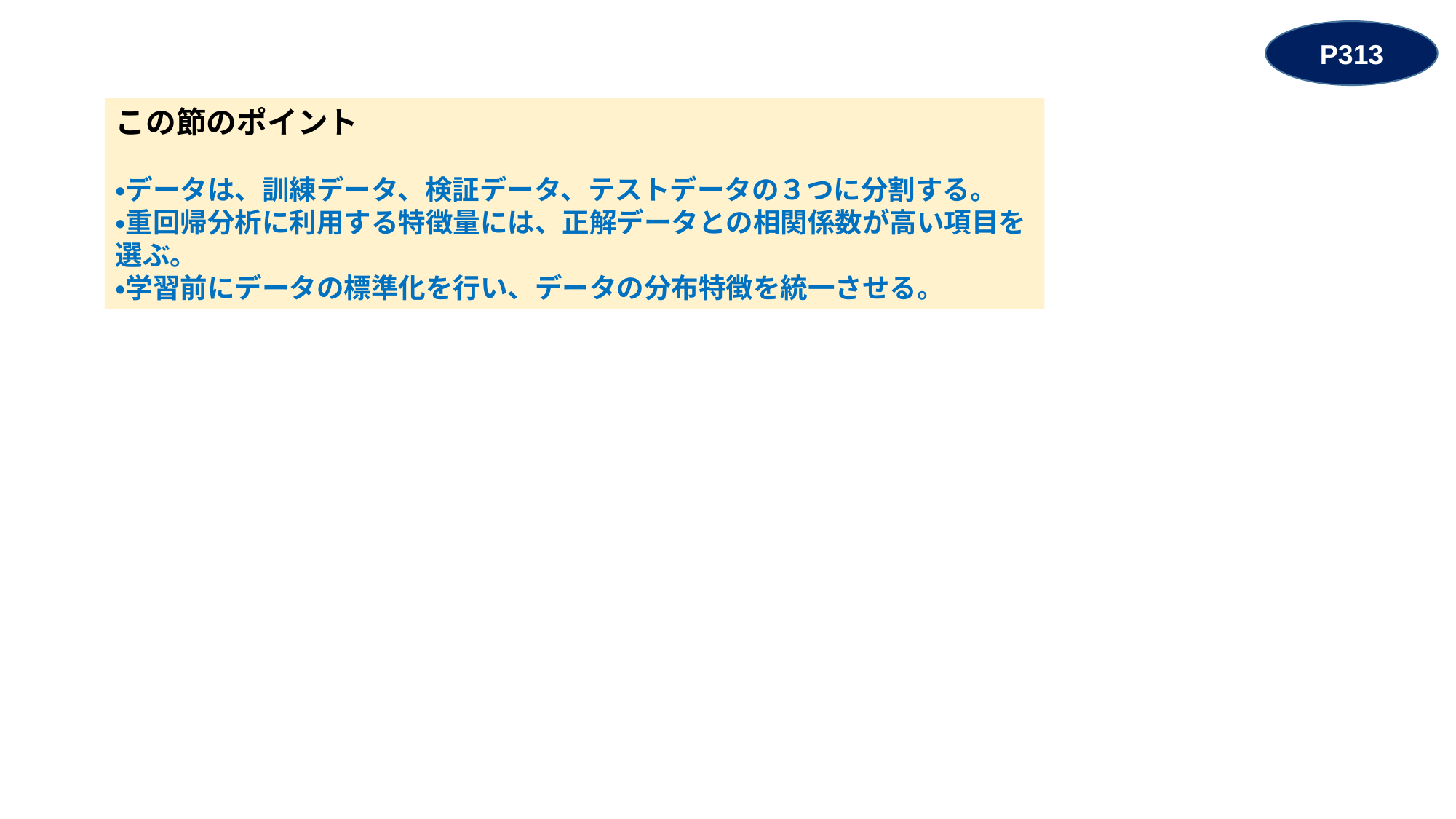

P313
この節のポイント

・データは、訓練データ、検証データ、テストデータの３つに分割する。
・重回帰分析に利用する特徴量には、正解データとの相関係数が高い項目を選ぶ。
・学習前にデータの標準化を行い、データの分布特徴を統一させる。